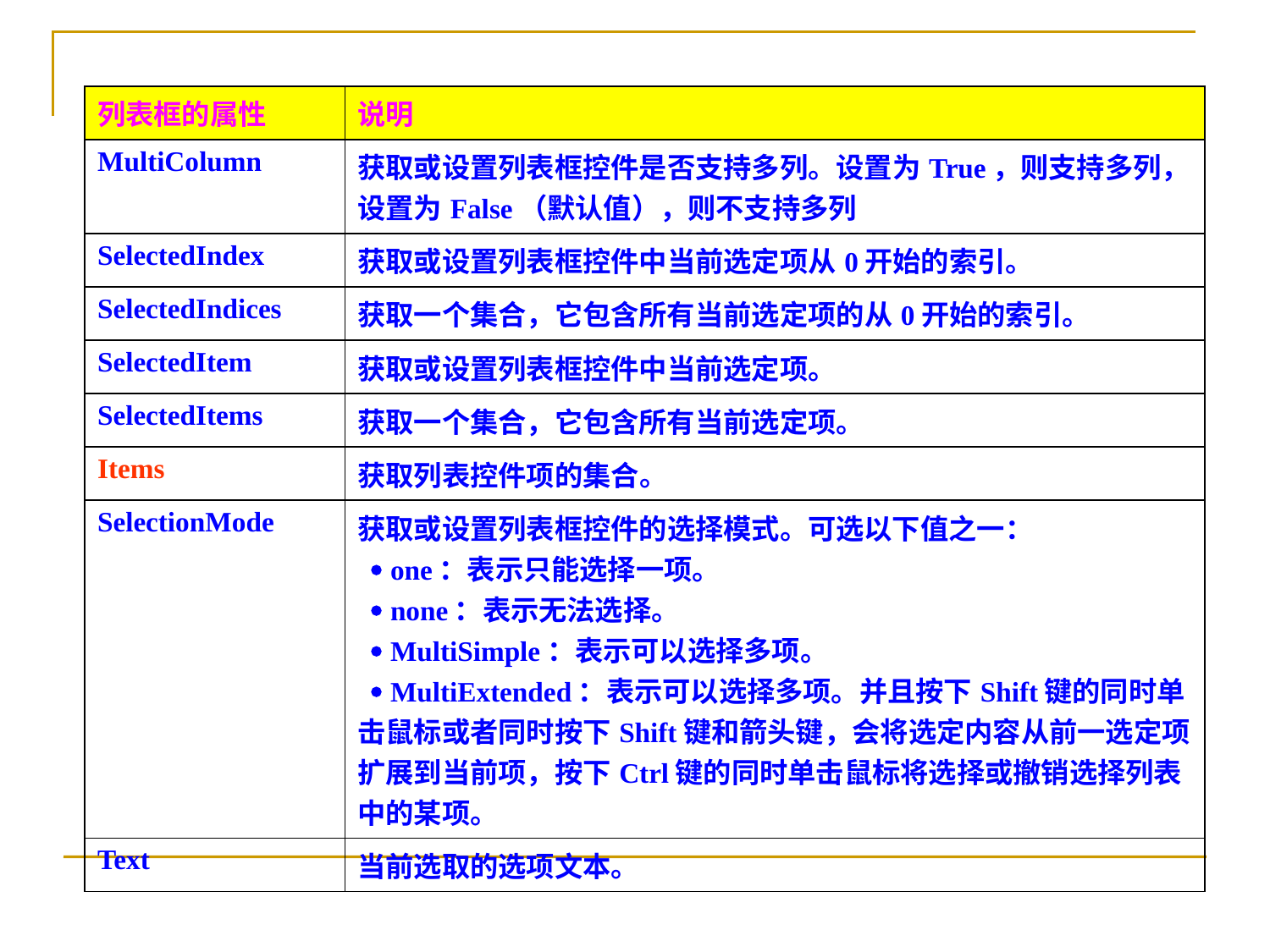

| 列表框的属性 | 说明 |
| --- | --- |
| MultiColumn | 获取或设置列表框控件是否支持多列。设置为True，则支持多列，设置为False（默认值），则不支持多列 |
| SelectedIndex | 获取或设置列表框控件中当前选定项从0开始的索引。 |
| SelectedIndices | 获取一个集合，它包含所有当前选定项的从0开始的索引。 |
| SelectedItem | 获取或设置列表框控件中当前选定项。 |
| SelectedItems | 获取一个集合，它包含所有当前选定项。 |
| Items | 获取列表控件项的集合。 |
| SelectionMode | 获取或设置列表框控件的选择模式。可选以下值之一： • one：表示只能选择一项。  • none：表示无法选择。 • MultiSimple：表示可以选择多项。 • MultiExtended：表示可以选择多项。并且按下Shift键的同时单击鼠标或者同时按下Shift键和箭头键，会将选定内容从前一选定项扩展到当前项，按下Ctrl键的同时单击鼠标将选择或撤销选择列表中的某项。 |
| Text | 当前选取的选项文本。 |